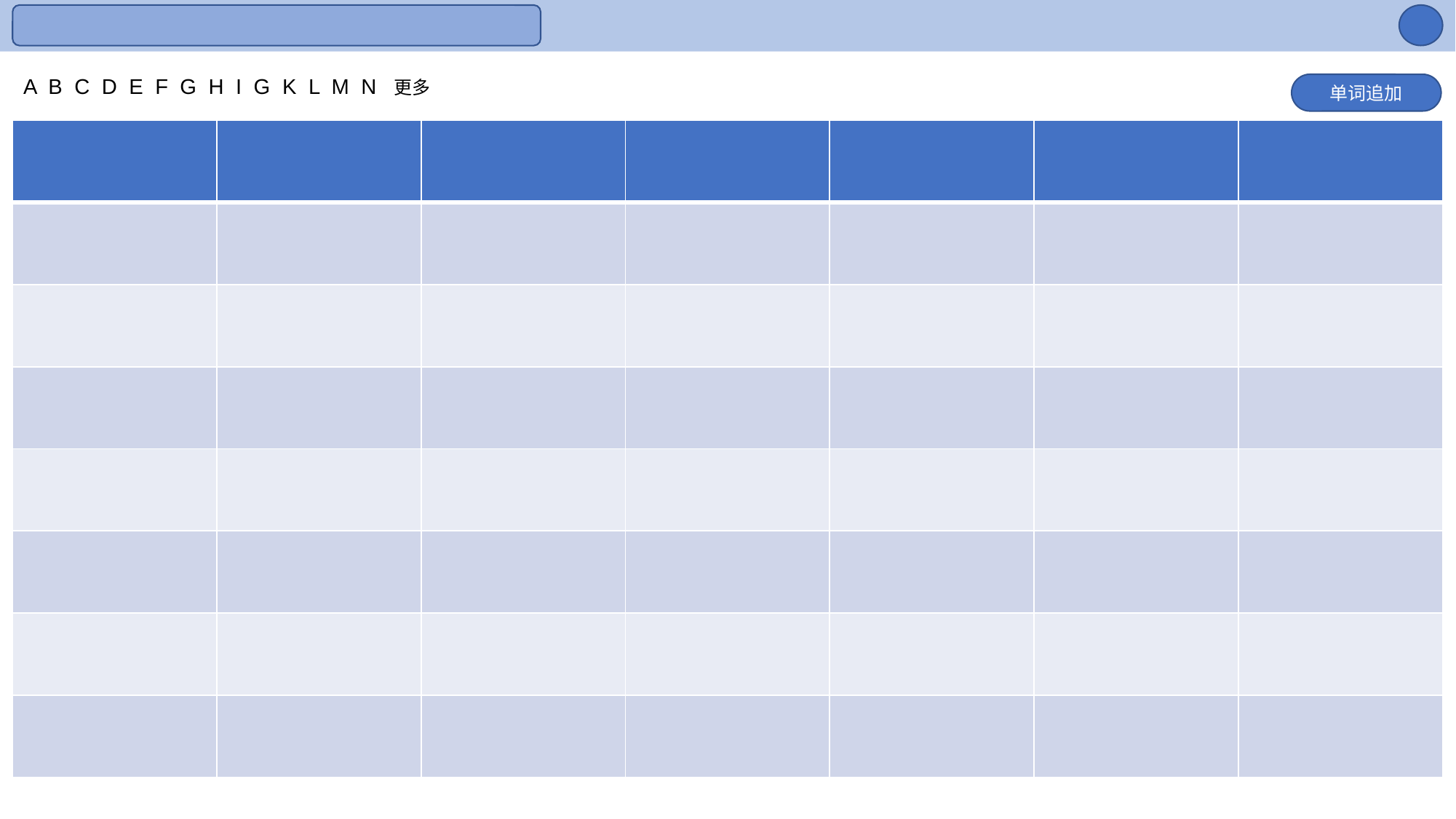

A  B  C  D  E  F  G  H  I  G  K  L  M  N  更多
单词追加
|  |  |  |  |  |  |  |
| --- | --- | --- | --- | --- | --- | --- |
|  |  |  |  |  |  |  |
|  |  |  |  |  |  |  |
|  |  |  |  |  |  |  |
|  |  |  |  |  |  |  |
|  |  |  |  |  |  |  |
|  |  |  |  |  |  |  |
|  |  |  |  |  |  |  |